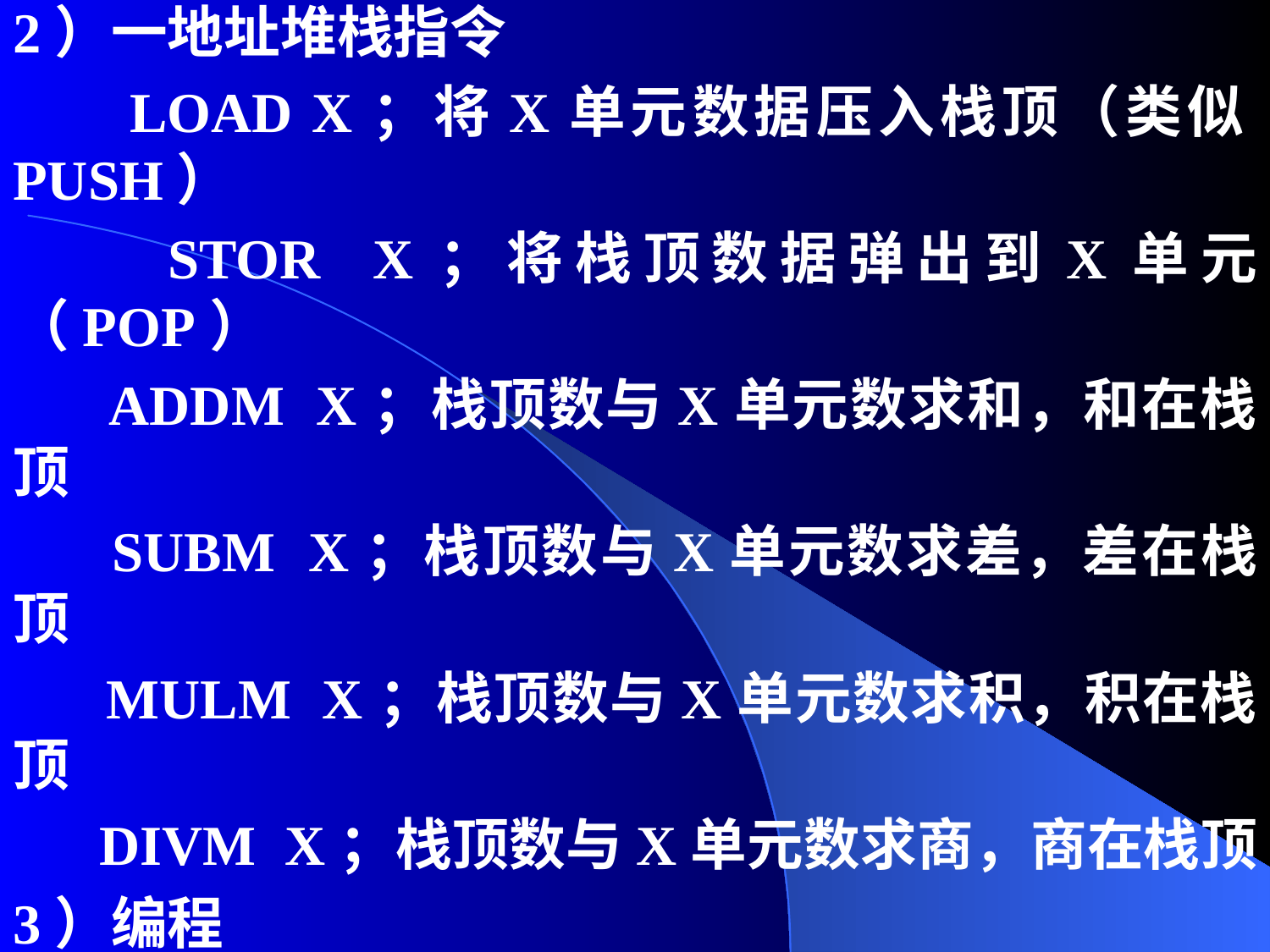

2）一地址堆栈指令
      LOAD X；将X单元数据压入栈顶（类似PUSH）
      STOR  X；将栈顶数据弹出到X单元（POP）
      ADDM  X；栈顶数与X单元数求和，和在栈顶
      SUBM  X；栈顶数与X单元数求差，差在栈顶
      MULM  X；栈顶数与X单元数求积，积在栈顶
      DIVM  X；栈顶数与X单元数求商，商在栈顶
3）编程
27